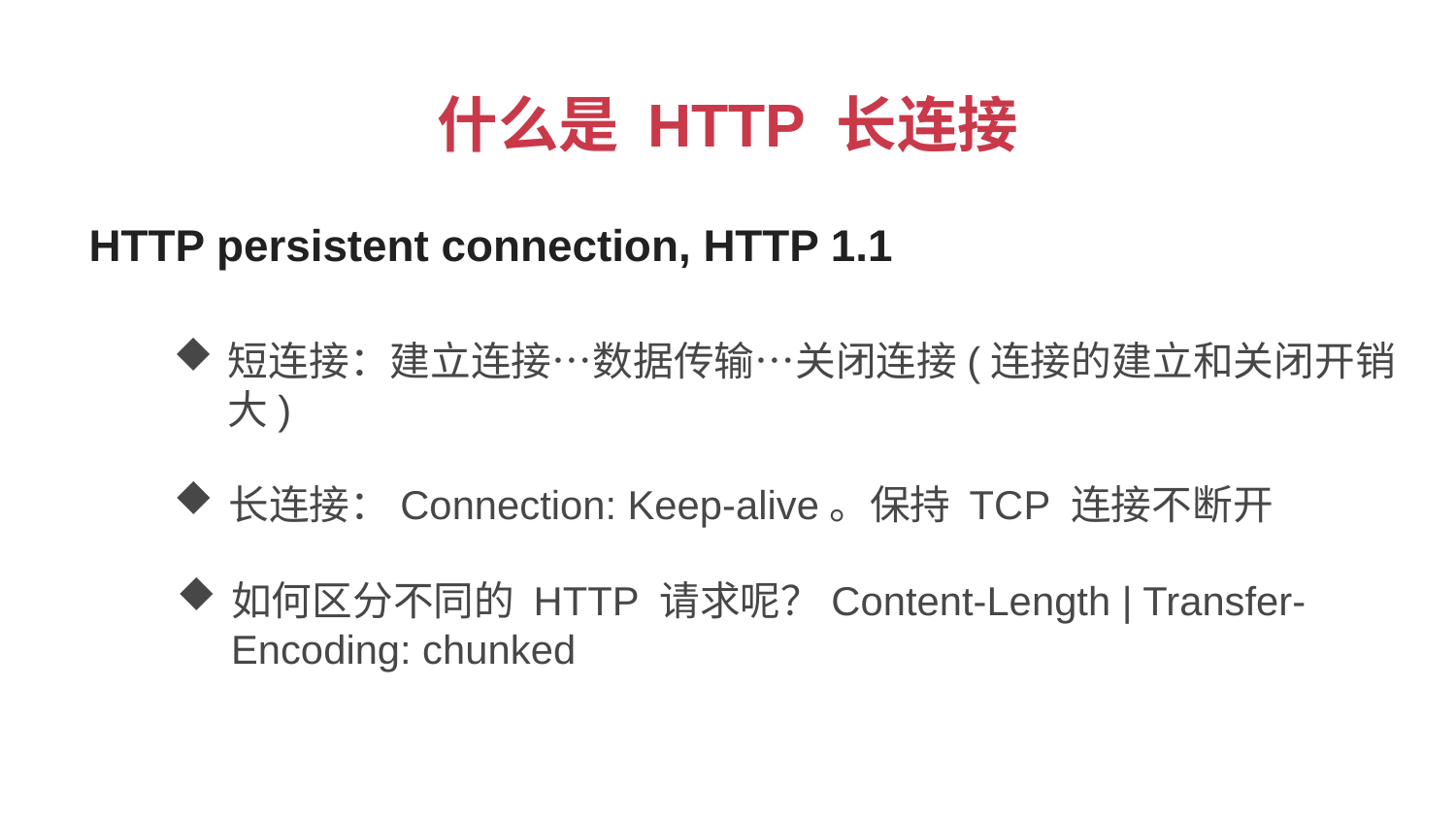

什么是 HTTP 长连接
HTTP persistent connection, HTTP 1.1
短连接：建立连接…数据传输…关闭连接(连接的建立和关闭开销大)
长连接：Connection: Keep-alive。保持 TCP 连接不断开
如何区分不同的 HTTP 请求呢？Content-Length | Transfer-Encoding: chunked